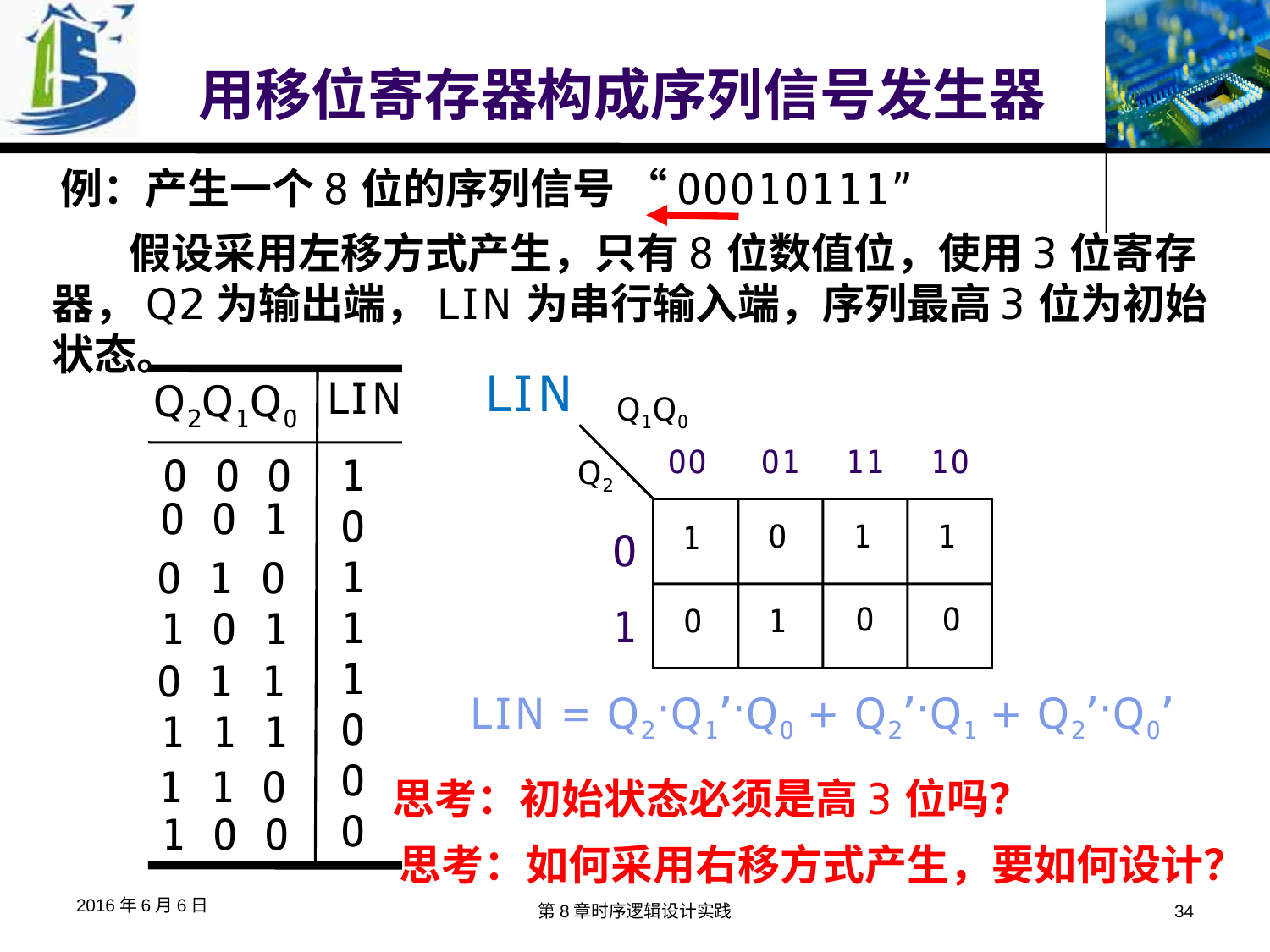

用移位寄存器构成序列信号发生器
例：产生一个8位的序列信号 “00010111”

       假设采用左移方式产生，只有8位数值位，使用3位寄存器，Q2为输出端，LIN为串行输入端，序列最高3位为初始状态。
LIN
Q1Q0

00
01
11
10
Q2
0
1
LIN
Q2Q1Q0

0  0  0

1
0
1
1
1
0
0
0
0  0  1
0
1
1
1
0
0
0
1
0  1  0
1  0  1
0  1  1
LIN = Q2·Q1’·Q0 + Q2’·Q1 + Q2’·Q0’
1  1  1
1  1  0
思考：初始状态必须是高3位吗？
1  0  0
思考：如何采用右移方式产生，要如何设计？
2016年6月6日
第8章时序逻辑设计实践
34